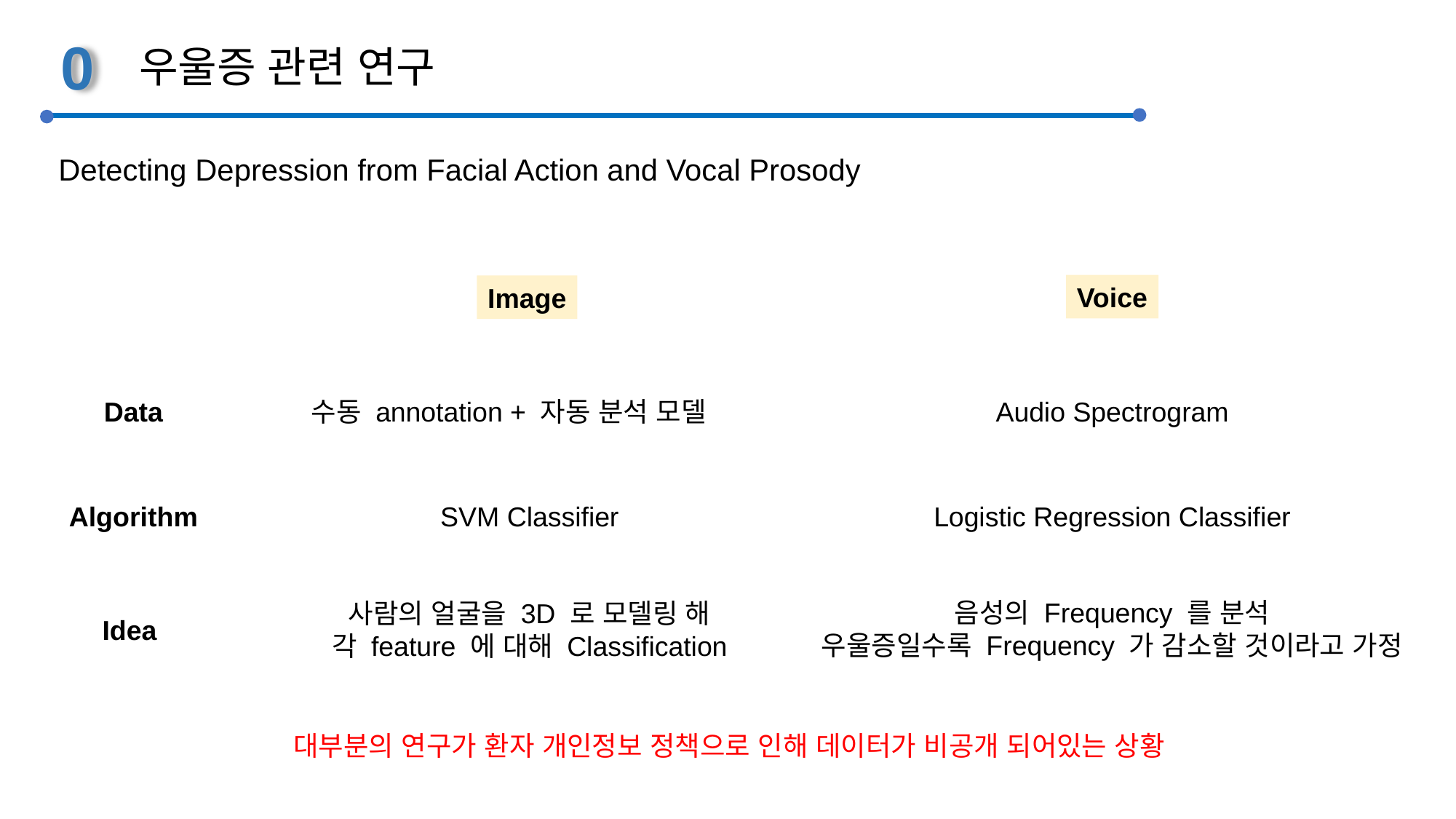

0
우울증 관련 연구

Detecting Depression from Facial Action and Vocal Prosody
Voice
Image
Audio Spectrogram
Data
수동 annotation + 자동 분석 모델
Algorithm
SVM Classifier
Logistic Regression Classifier
음성의 Frequency 를 분석
우울증일수록 Frequency 가 감소할 것이라고 가정
사람의 얼굴을 3D 로 모델링 해
각 feature 에 대해 Classification
Idea
대부분의 연구가 환자 개인정보 정책으로 인해 데이터가 비공개 되어있는 상황